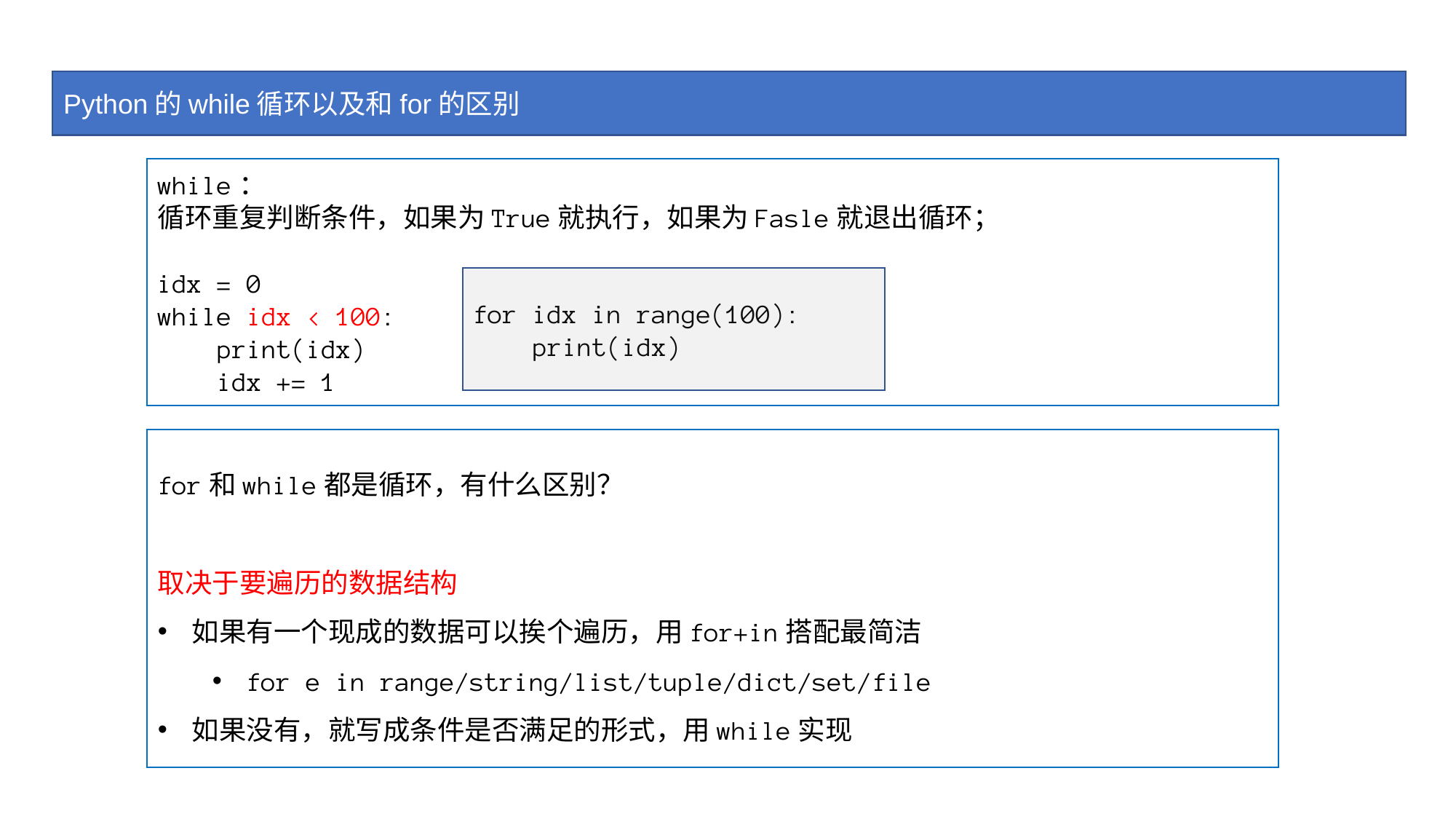

Python的while循环以及和for的区别
while：
循环重复判断条件，如果为True就执行，如果为Fasle就退出循环；

idx = 0
while idx < 100:
    print(idx)
    idx += 1
for idx in range(100):
    print(idx)
for和while都是循环，有什么区别？

取决于要遍历的数据结构
如果有一个现成的数据可以挨个遍历，用for+in搭配最简洁
for e in range/string/list/tuple/dict/set/file
如果没有，就写成条件是否满足的形式，用while实现